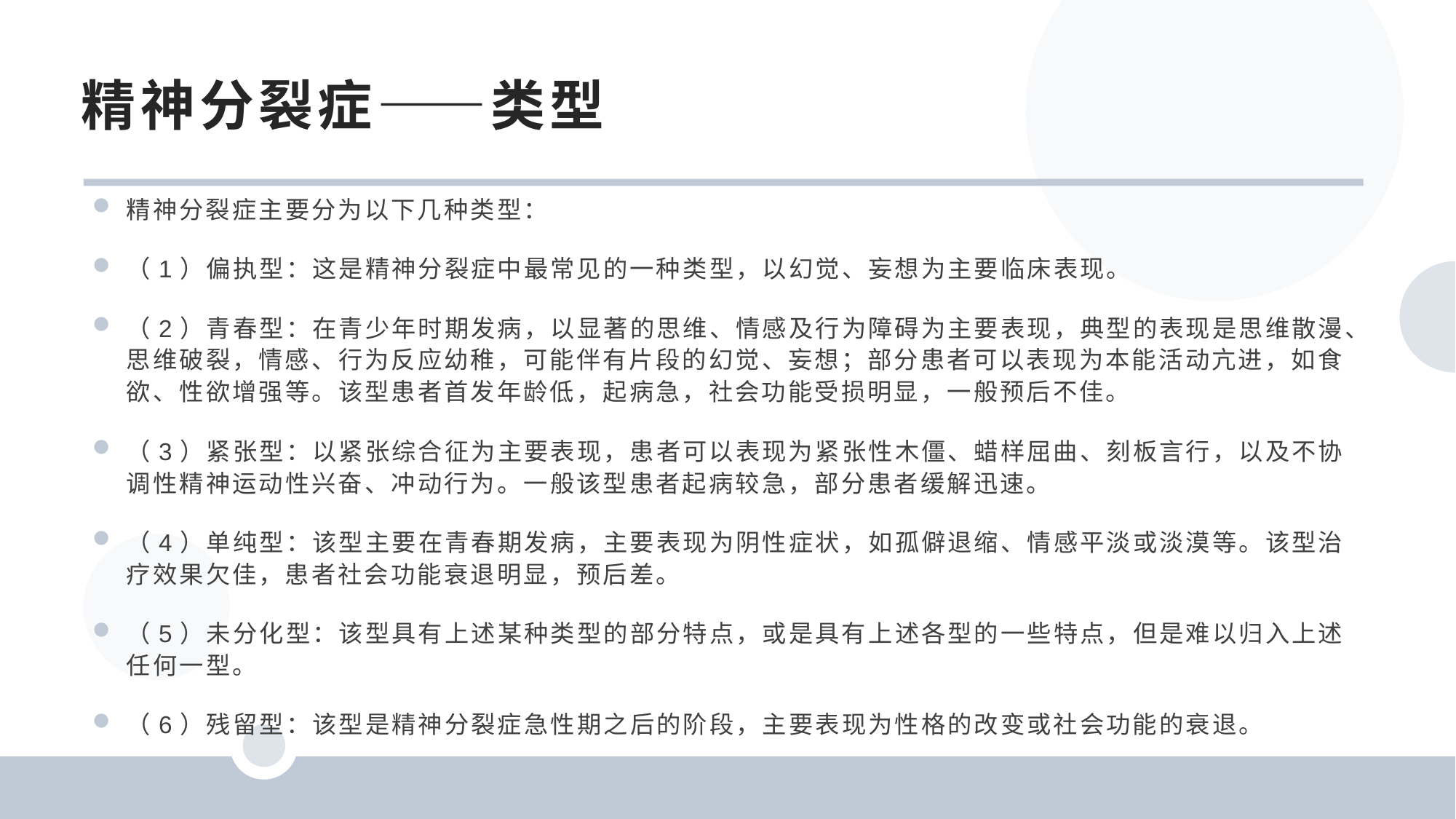

精神分裂症——类型

精神分裂症主要分为以下几种类型：
（1）偏执型：这是精神分裂症中最常见的一种类型，以幻觉、妄想为主要临床表现。
（2）青春型：在青少年时期发病，以显著的思维、情感及行为障碍为主要表现，典型的表现是思维散漫、思维破裂，情感、行为反应幼稚，可能伴有片段的幻觉、妄想；部分患者可以表现为本能活动亢进，如食欲、性欲增强等。该型患者首发年龄低，起病急，社会功能受损明显，一般预后不佳。
（3）紧张型：以紧张综合征为主要表现，患者可以表现为紧张性木僵、蜡样屈曲、刻板言行，以及不协调性精神运动性兴奋、冲动行为。一般该型患者起病较急，部分患者缓解迅速。
（4）单纯型：该型主要在青春期发病，主要表现为阴性症状，如孤僻退缩、情感平淡或淡漠等。该型治疗效果欠佳，患者社会功能衰退明显，预后差。
（5）未分化型：该型具有上述某种类型的部分特点，或是具有上述各型的一些特点，但是难以归入上述任何一型。
（6）残留型：该型是精神分裂症急性期之后的阶段，主要表现为性格的改变或社会功能的衰退。